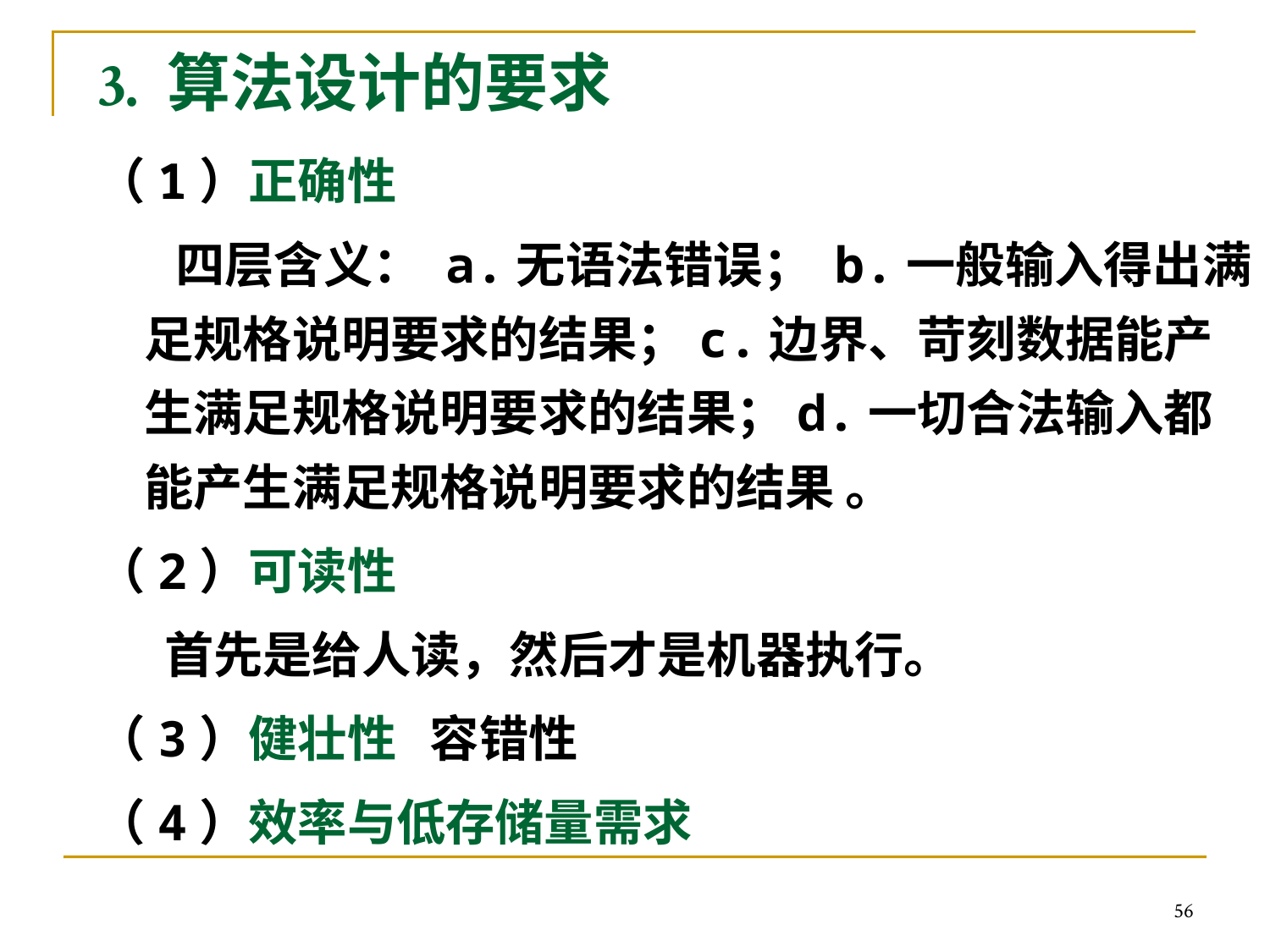

# 3. 算法设计的要求
（1）正确性
      四层含义： a.无语法错误； b.一般输入得出满足规格说明要求的结果；c.边界、苛刻数据能产生满足规格说明要求的结果；d.一切合法输入都能产生满足规格说明要求的结果 。
（2）可读性
     首先是给人读，然后才是机器执行。
（3）健壮性   容错性
（4）效率与低存储量需求
56